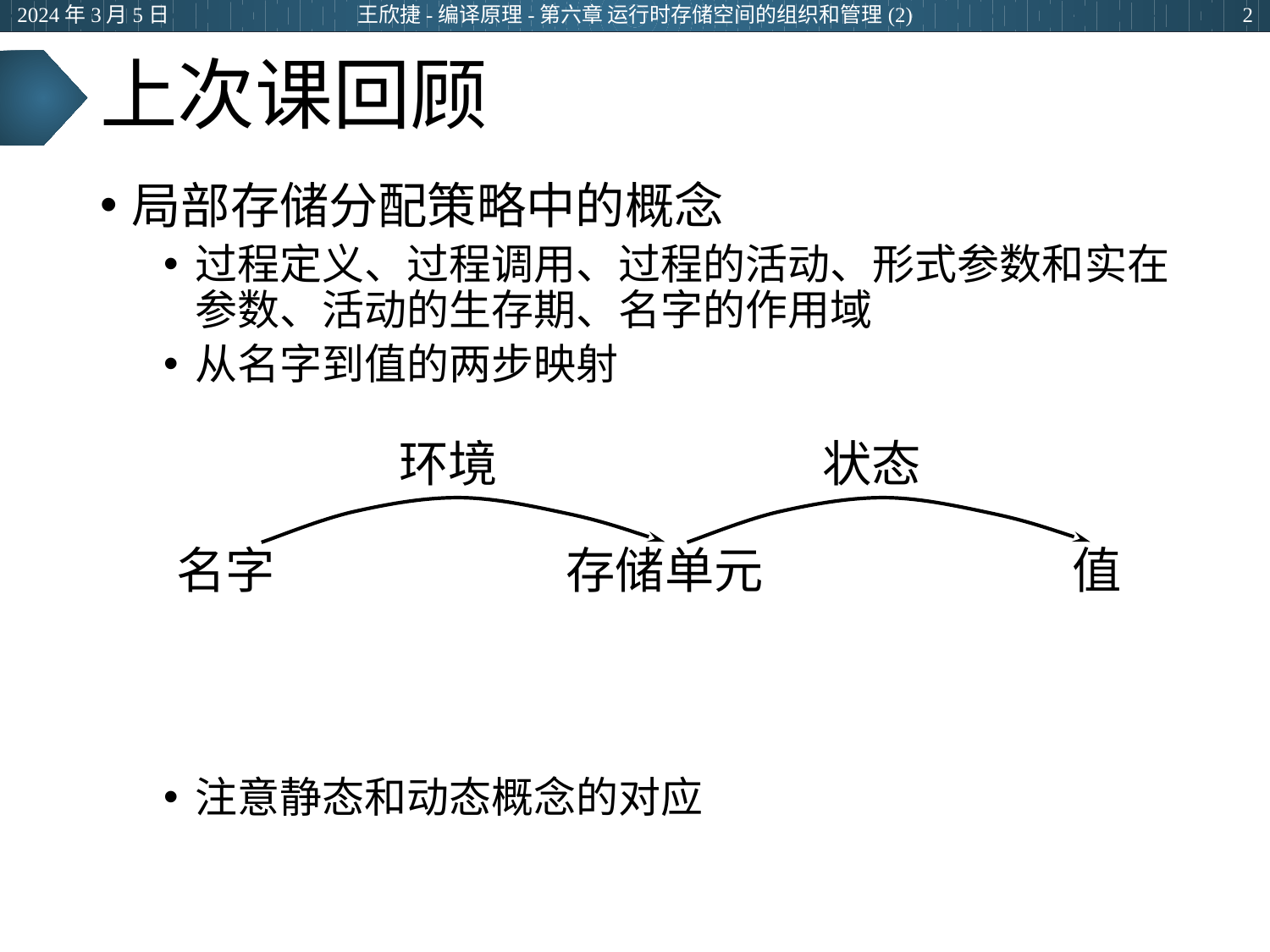

王欣捷-编译原理-第六章 运行时存储空间的组织和管理(2)
2024年3月5日
2
# 上次课回顾
局部存储分配策略中的概念
过程定义、过程调用、过程的活动、形式参数和实在参数、活动的生存期、名字的作用域
从名字到值的两步映射

注意静态和动态概念的对应
环境
状态

名字
存储单元
值